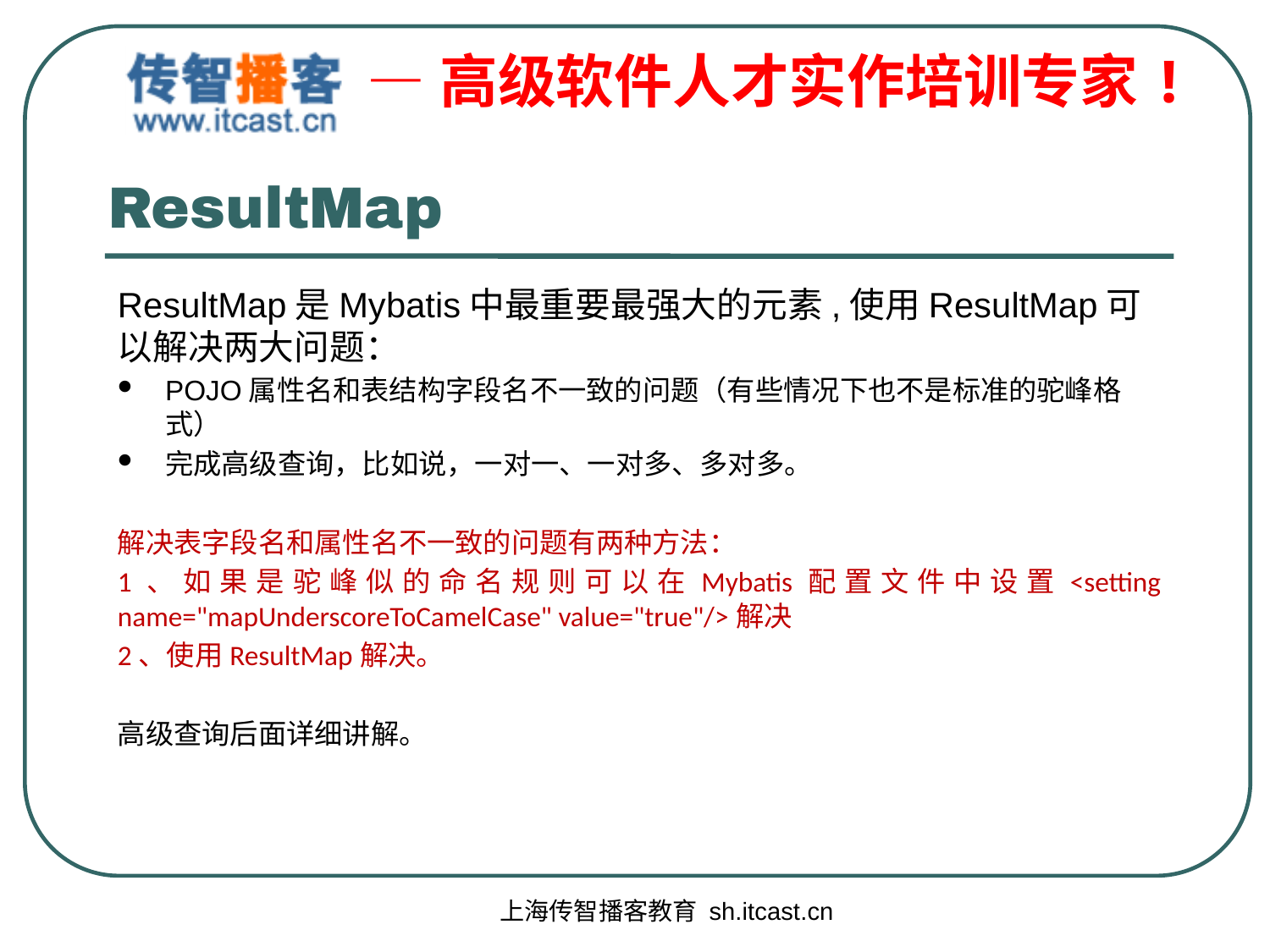

# ResultMap
ResultMap是Mybatis中最重要最强大的元素,使用ResultMap可以解决两大问题：
POJO属性名和表结构字段名不一致的问题（有些情况下也不是标准的驼峰格式）
完成高级查询，比如说，一对一、一对多、多对多。

解决表字段名和属性名不一致的问题有两种方法：
1、如果是驼峰似的命名规则可以在Mybatis配置文件中设置<setting name="mapUnderscoreToCamelCase" value="true"/>解决
2、使用ResultMap解决。

高级查询后面详细讲解。

上海传智播客教育 sh.itcast.cn